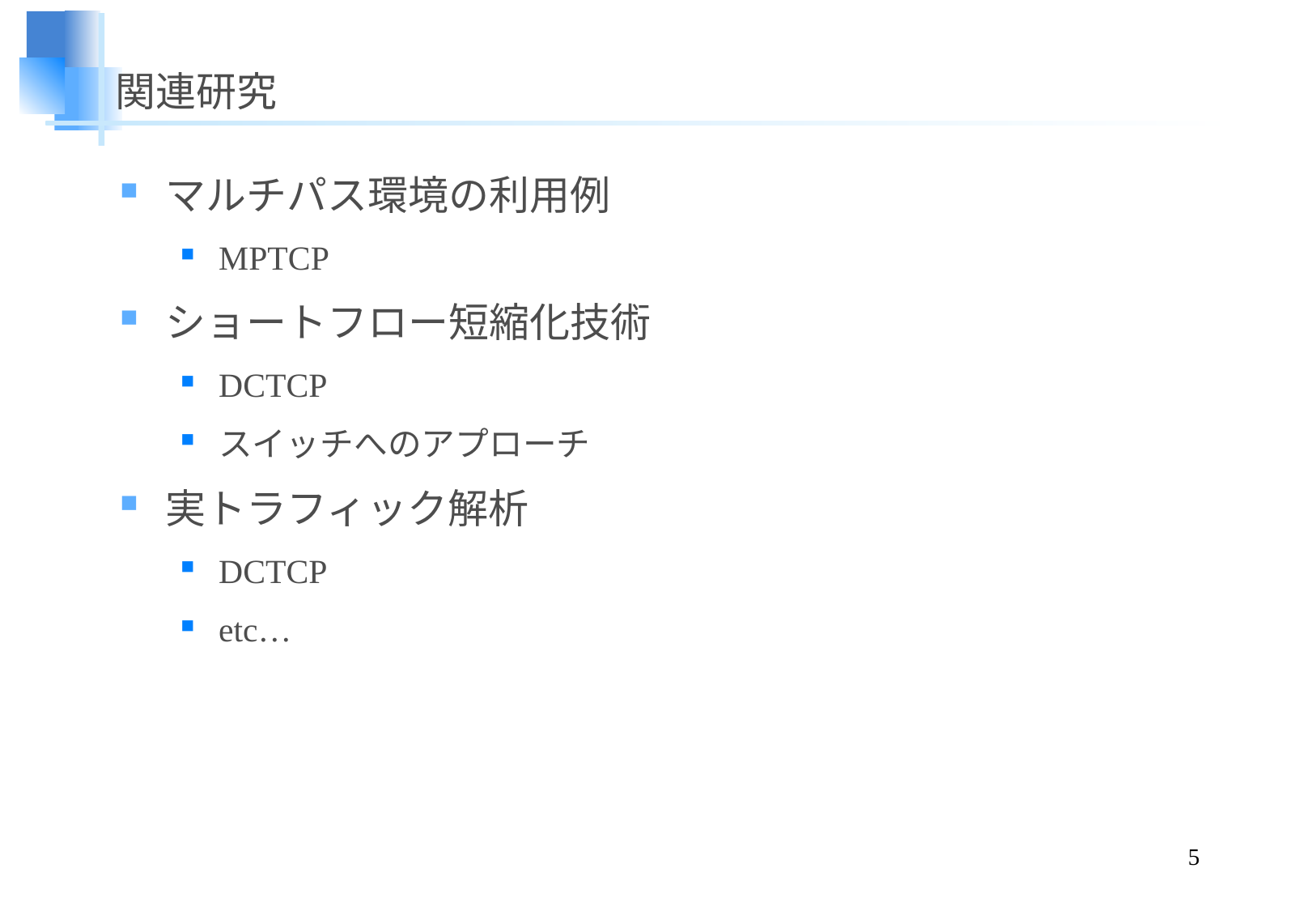

# 関連研究
マルチパス環境の利用例
MPTCP
ショートフロー短縮化技術
DCTCP
スイッチへのアプローチ
実トラフィック解析
DCTCP
etc…
5